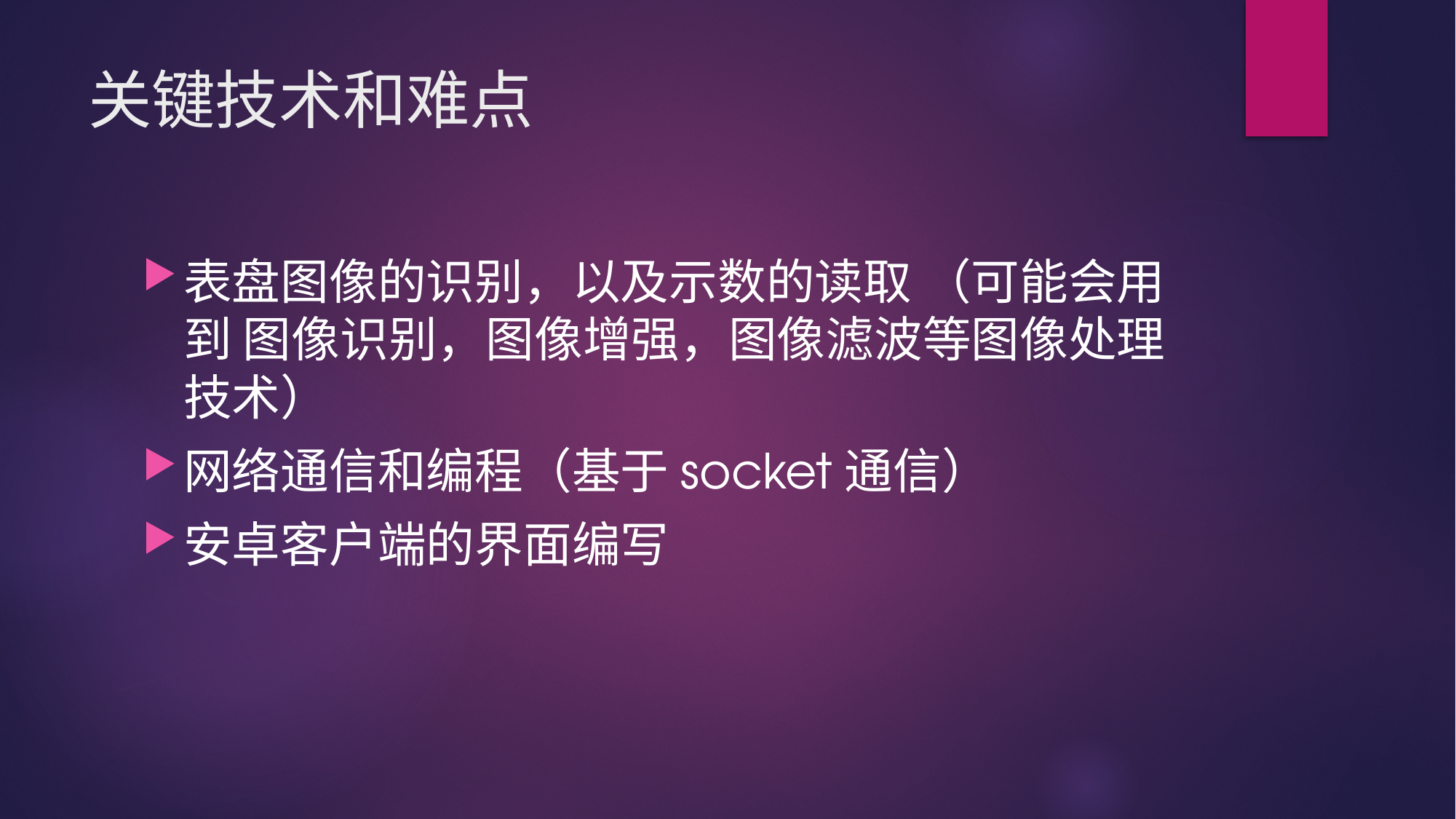

# 关键技术和难点
表盘图像的识别，以及示数的读取 （可能会用到 图像识别，图像增强，图像滤波等图像处理技术）
网络通信和编程（基于socket通信）
安卓客户端的界面编写